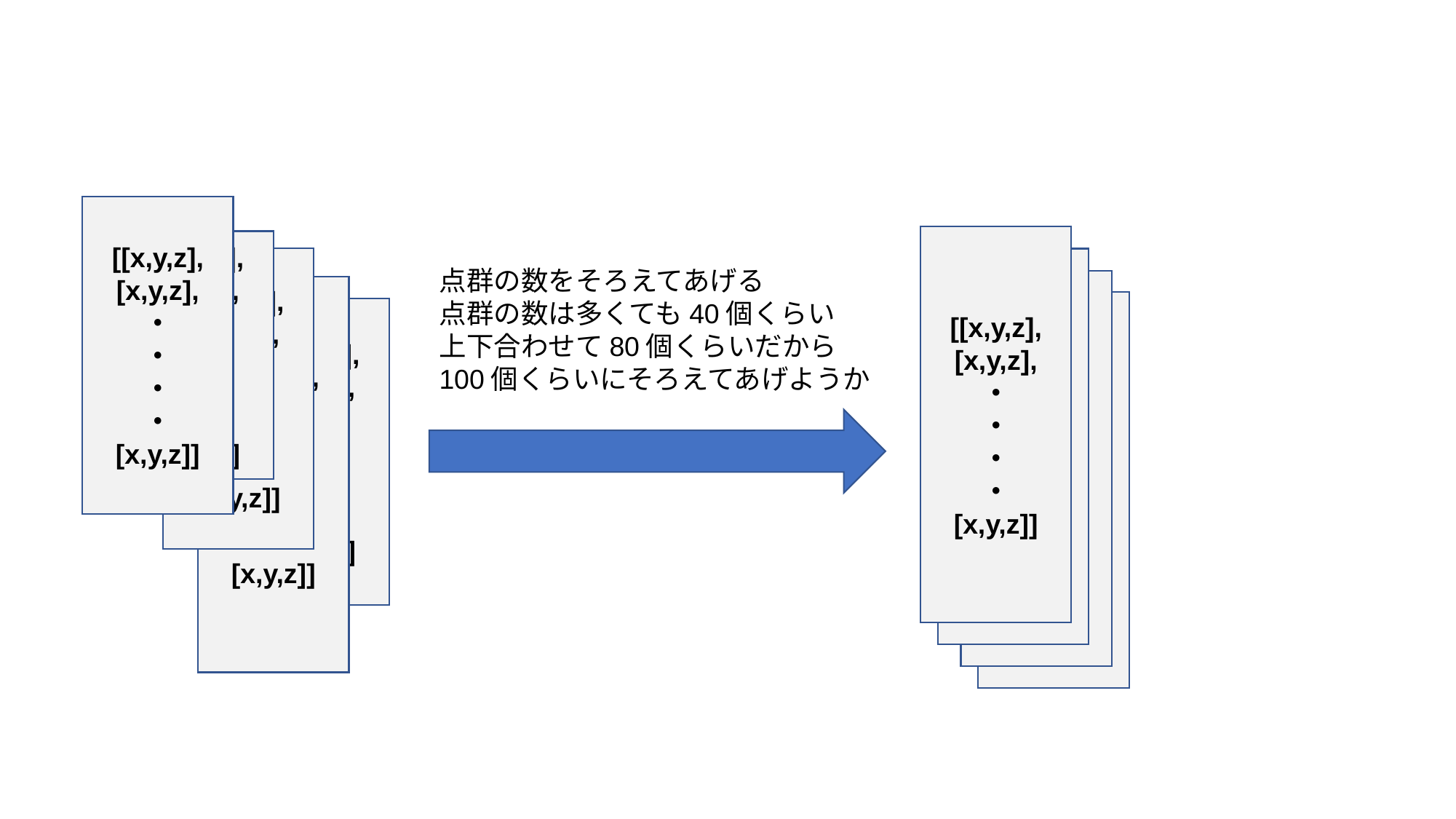

[[x,y,z],
[x,y,z],
・
・
・
・
[x,y,z]]
[[x,y,z],
[x,y,z],
・
・
・
・
[x,y,z]]
[[x,y,z],
[x,y,z],
・
・
・
・
[x,y,z]]
[[x,y,z],
[x,y,z],
・
・
・
・
[x,y,z]]
[[x,y,z],
[x,y,z],
・
・
・
・
[x,y,z]]
[[x,y,z],
[x,y,z],
・
・
・
・
[x,y,z]]
[[x,y,z],
[x,y,z],
・
・
・
・
[x,y,z]]
[[x,y,z],
[x,y,z],
・
・
・
・
[x,y,z]]
[[x,y,z],
[x,y,z],
・
・
・
・
[x,y,z]]
点群の数をそろえてあげる
点群の数は多くても40個くらい
上下合わせて80個くらいだから
100個くらいにそろえてあげようか